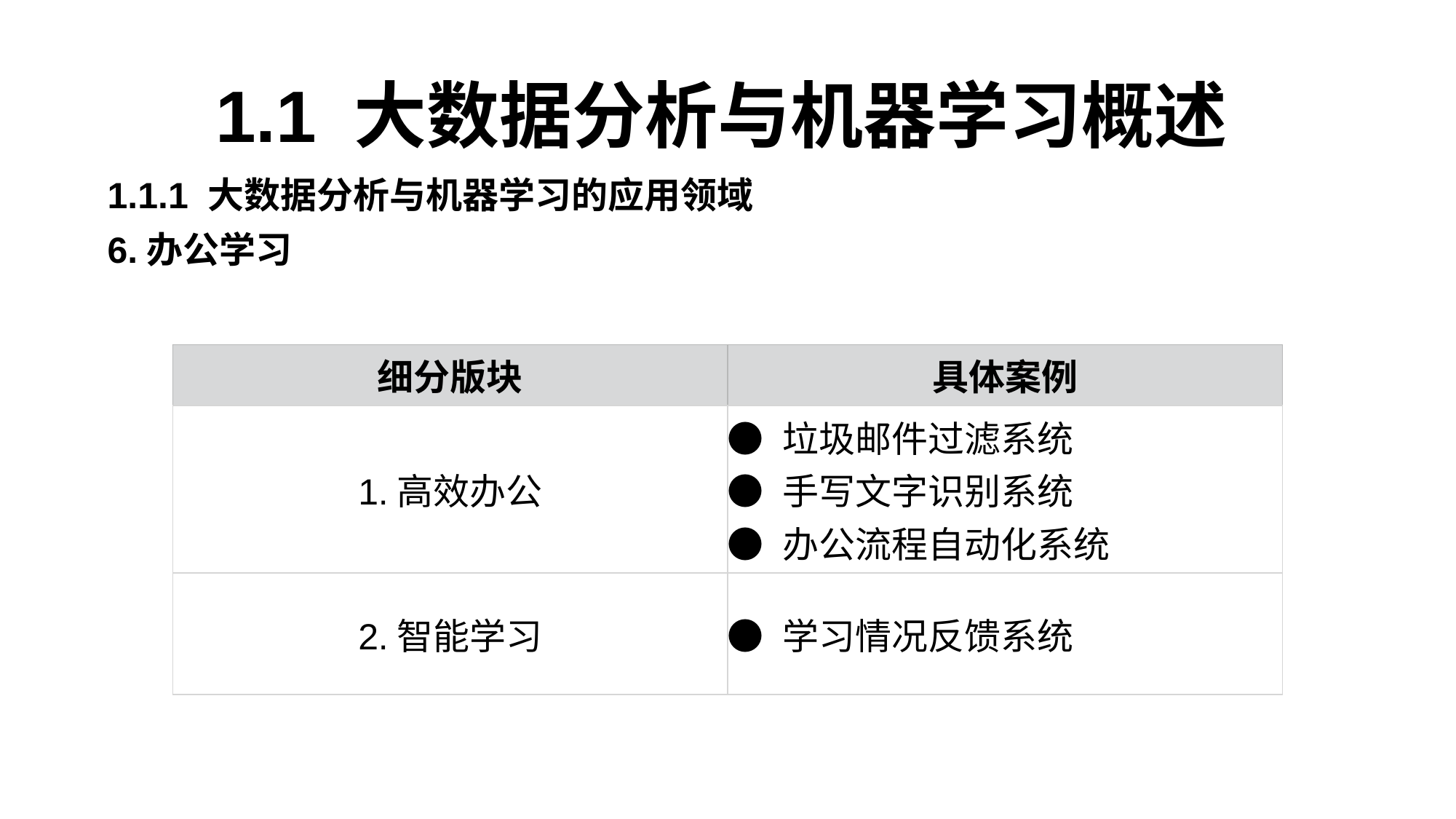

# 1.1 大数据分析与机器学习概述
1.1.1 大数据分析与机器学习的应用领域
6.办公学习
| 细分版块 | 具体案例 |
| --- | --- |
| 1.高效办公 | ● 垃圾邮件过滤系统 ● 手写文字识别系统 ● 办公流程自动化系统 |
| 2.智能学习 | ● 学习情况反馈系统 |